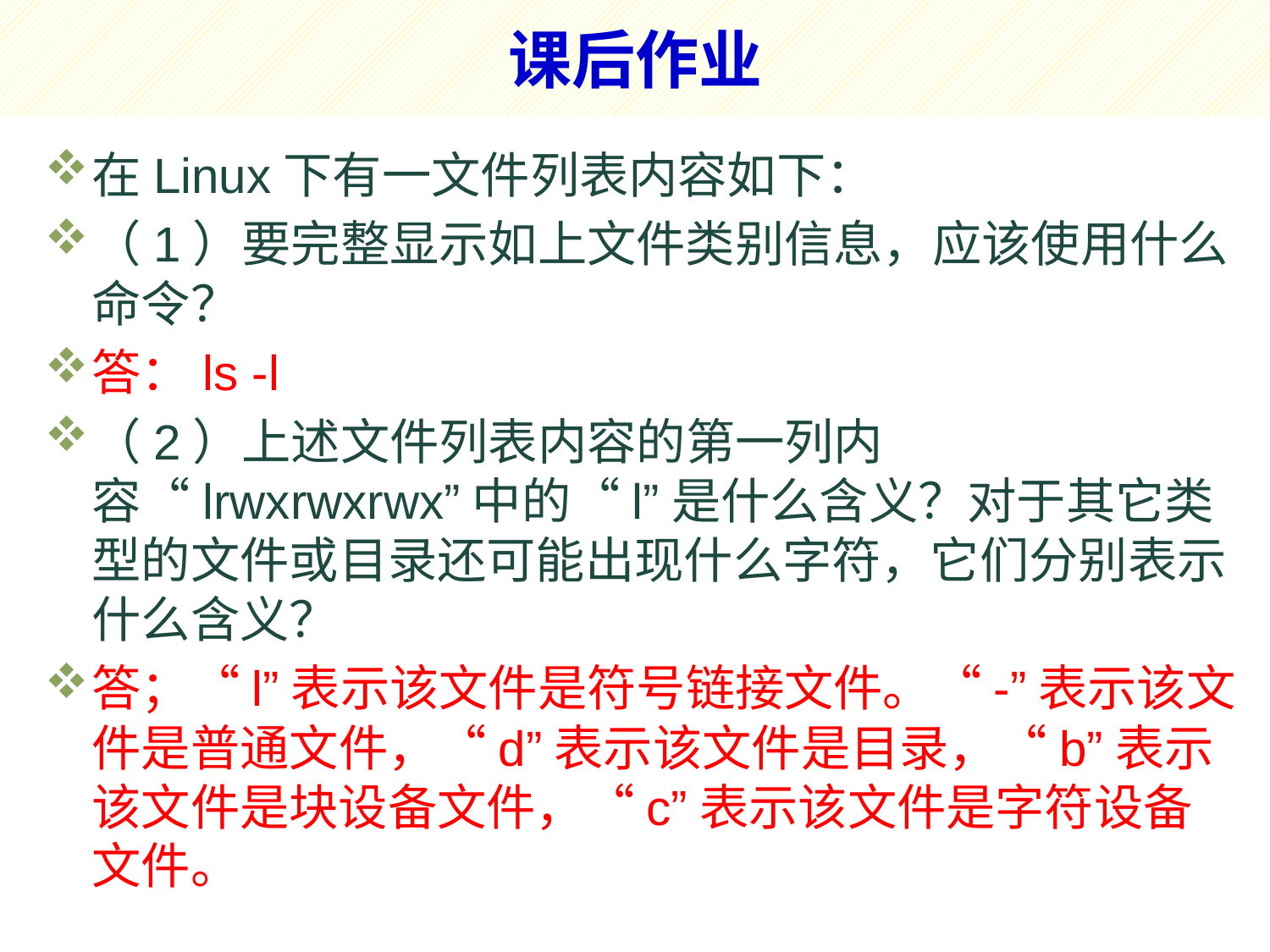

# 课后作业
在Linux下有一文件列表内容如下：
（1）要完整显示如上文件类别信息，应该使用什么命令？
答：ls -l
（2）上述文件列表内容的第一列内容“lrwxrwxrwx”中的“l”是什么含义？对于其它类型的文件或目录还可能出现什么字符，它们分别表示什么含义？
答；“l”表示该文件是符号链接文件。“-”表示该文件是普通文件，“d”表示该文件是目录，“b”表示该文件是块设备文件，“c”表示该文件是字符设备文件。